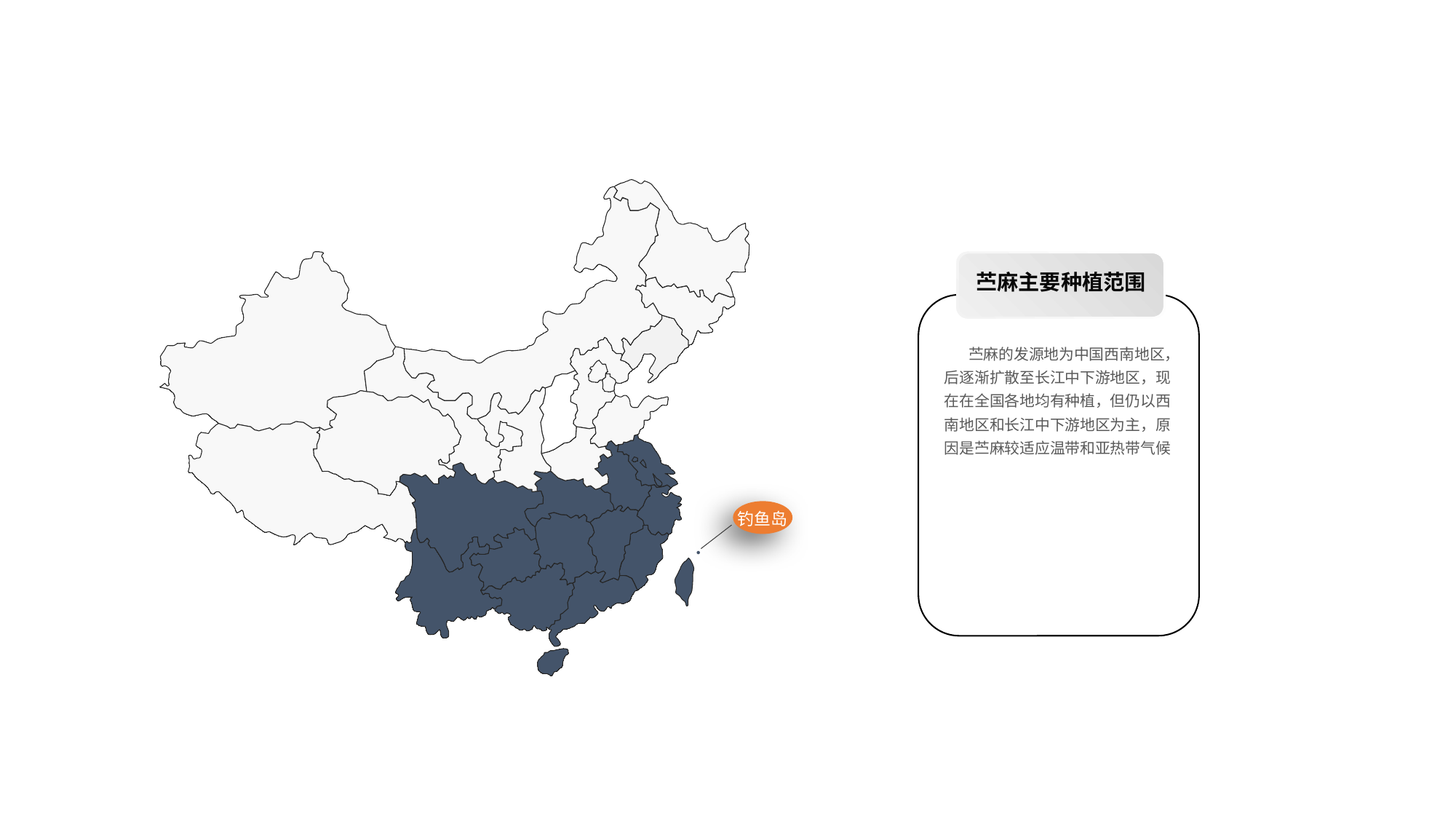

苎麻主要种植范围

      苎麻的发源地为中国西南地区，后逐渐扩散至长江中下游地区，现在在全国各地均有种植，但仍以西南地区和长江中下游地区为主，原因是苎麻较适应温带和亚热带气候

钓鱼岛
.